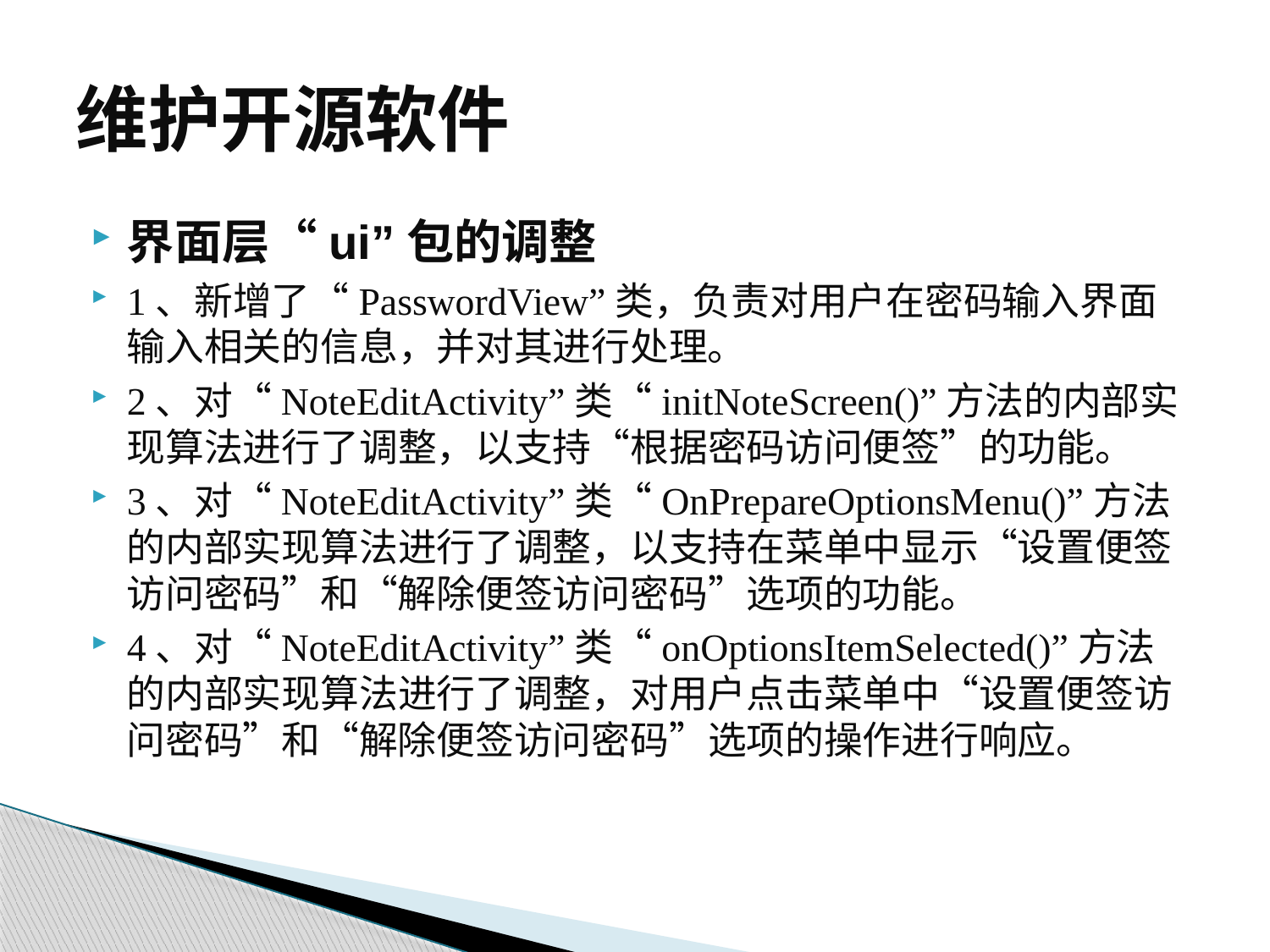

# 维护开源软件
界面层“ui”包的调整
1、新增了“PasswordView”类，负责对用户在密码输入界面输入相关的信息，并对其进行处理。
2、对“NoteEditActivity”类“initNoteScreen()”方法的内部实现算法进行了调整，以支持“根据密码访问便签”的功能。
3、对“NoteEditActivity”类“OnPrepareOptionsMenu()”方法的内部实现算法进行了调整，以支持在菜单中显示“设置便签访问密码”和“解除便签访问密码”选项的功能。
4、对“NoteEditActivity”类“onOptionsItemSelected()”方法的内部实现算法进行了调整，对用户点击菜单中“设置便签访问密码”和“解除便签访问密码”选项的操作进行响应。